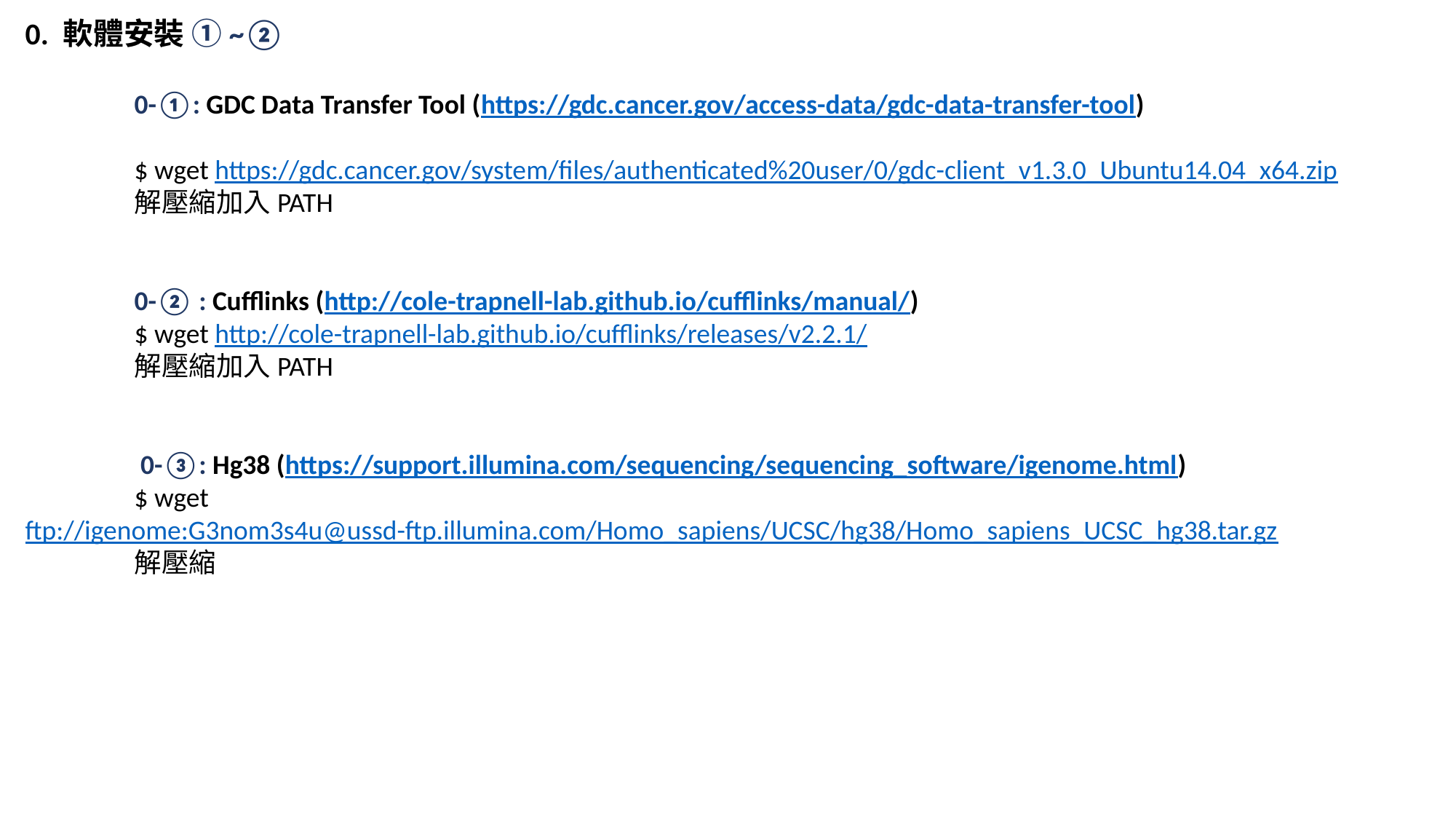

0. 軟體安裝 ①~②

	0-①: GDC Data Transfer Tool (https://gdc.cancer.gov/access-data/gdc-data-transfer-tool)

	$ wget https://gdc.cancer.gov/system/files/authenticated%20user/0/gdc-client_v1.3.0_Ubuntu14.04_x64.zip
	解壓縮加入PATH

	0-② : Cufflinks (http://cole-trapnell-lab.github.io/cufflinks/manual/)
	$ wget http://cole-trapnell-lab.github.io/cufflinks/releases/v2.2.1/
	解壓縮加入PATH

	 0-③: Hg38 (https://support.illumina.com/sequencing/sequencing_software/igenome.html)
	$ wget ftp://igenome:G3nom3s4u@ussd-ftp.illumina.com/Homo_sapiens/UCSC/hg38/Homo_sapiens_UCSC_hg38.tar.gz
	解壓縮